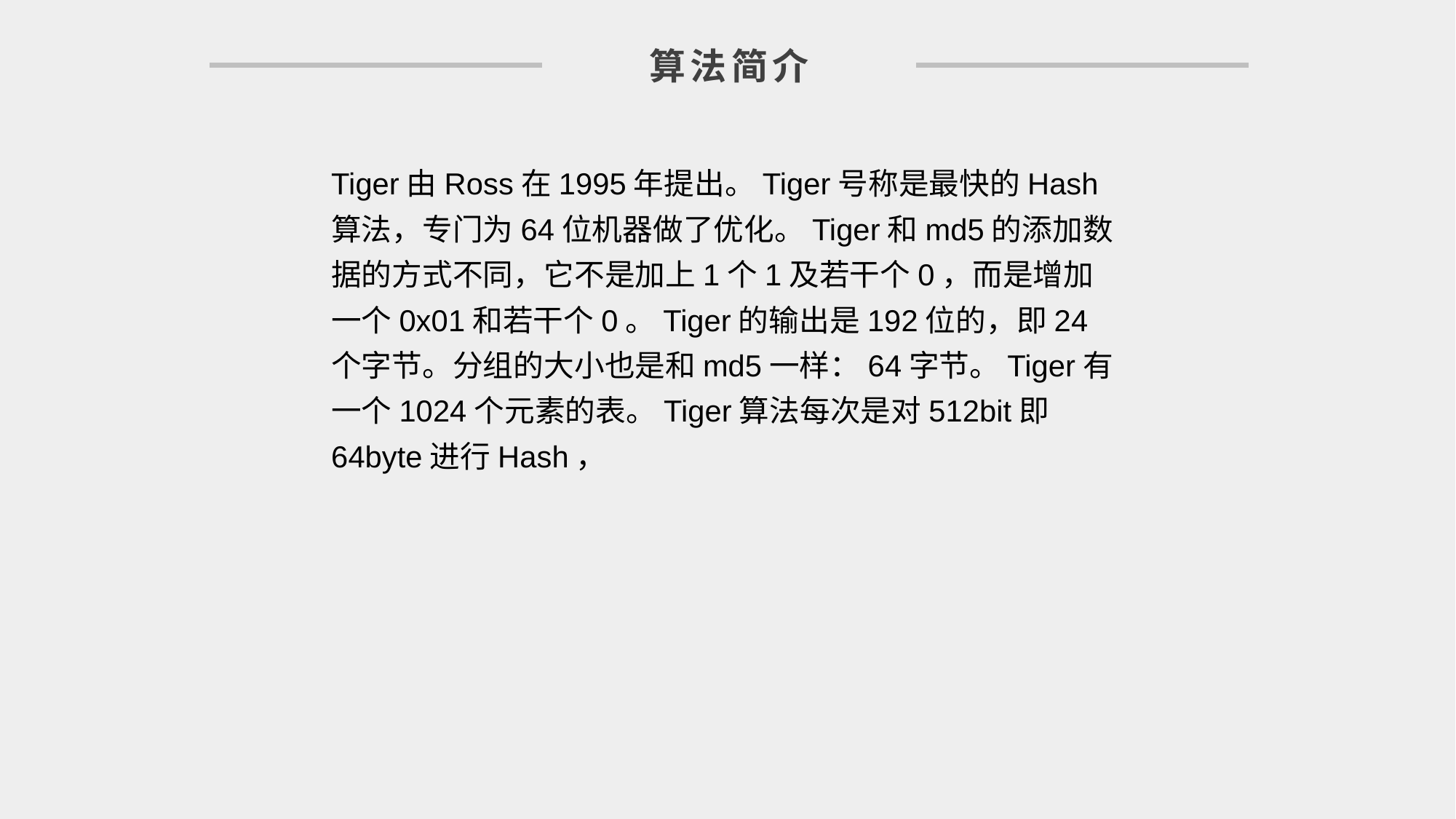

算法简介
Tiger由Ross在1995年提出。Tiger号称是最快的Hash算法，专门为64位机器做了优化。Tiger和md5的添加数据的方式不同，它不是加上1个1及若干个0，而是增加一个0x01和若干个0。Tiger的输出是192位的，即24个字节。分组的大小也是和md5一样：64字节。Tiger有一个1024个元素的表。Tiger算法每次是对512bit即64byte进行Hash，